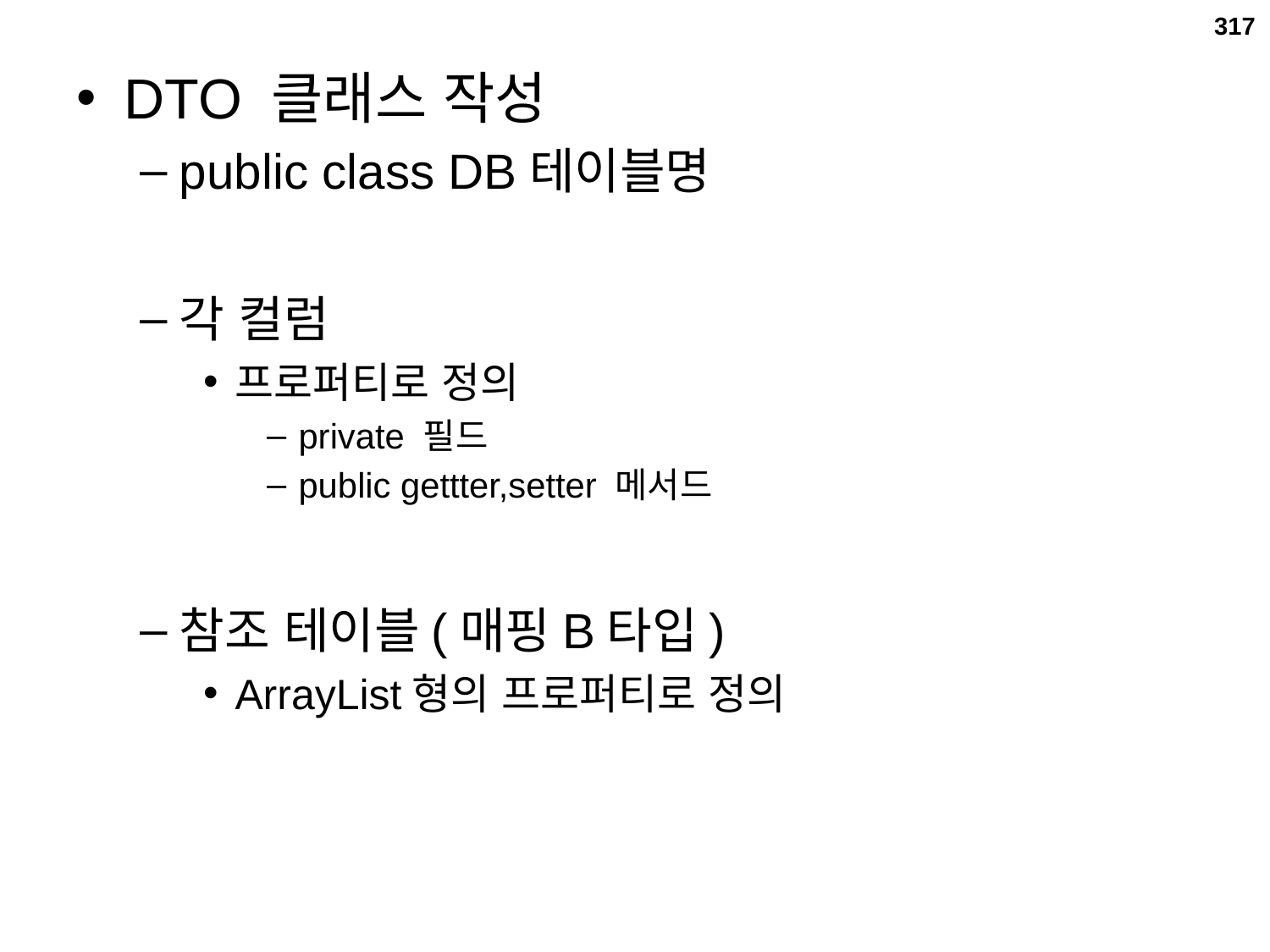

317
DTO 클래스 작성
public class DB테이블명

각 컬럼
프로퍼티로 정의
private 필드
public gettter,setter 메서드

참조 테이블(매핑B타입)
ArrayList형의 프로퍼티로 정의